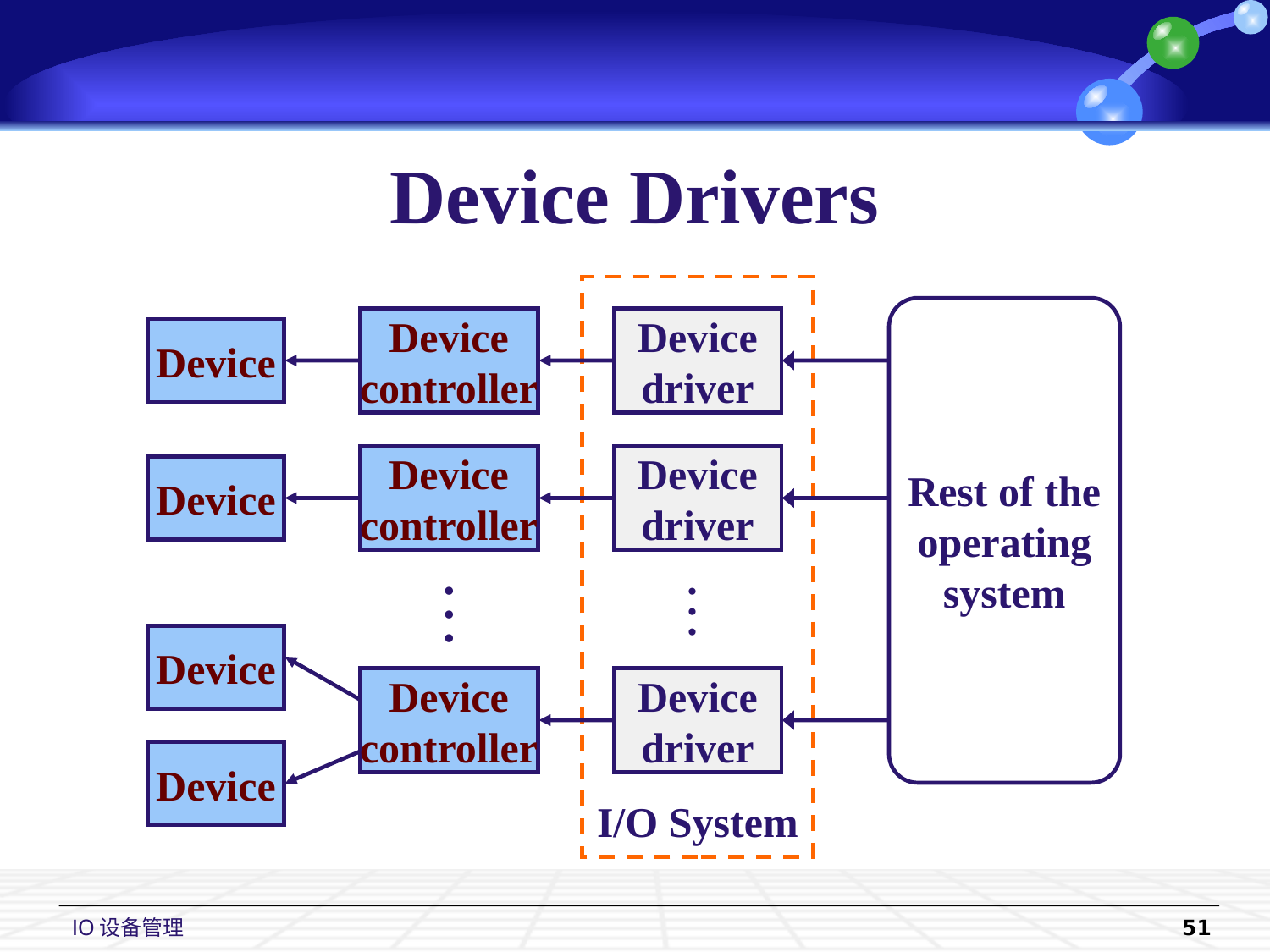

Device Drivers

I/O System
Rest of the
operating
system
Device
controller
Device
driver
Device

Device
controller
Device
driver
Device

.
.
.
.
.
.
Device

Device
controller
Device
driver

Device

IO设备管理
51